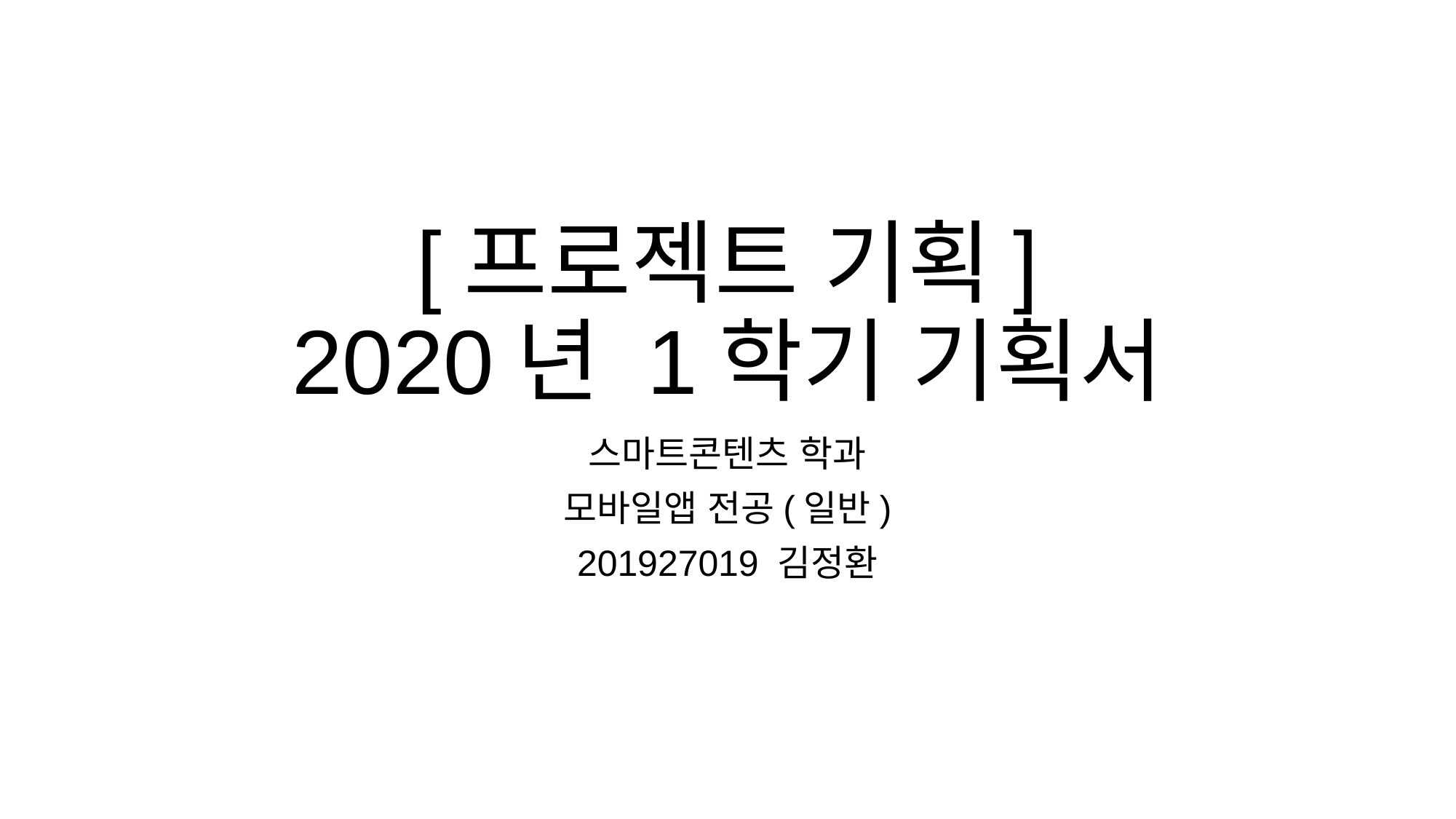

# [프로젝트 기획] 2020년 1학기 기획서
스마트콘텐츠 학과
모바일앱 전공(일반)
201927019 김정환